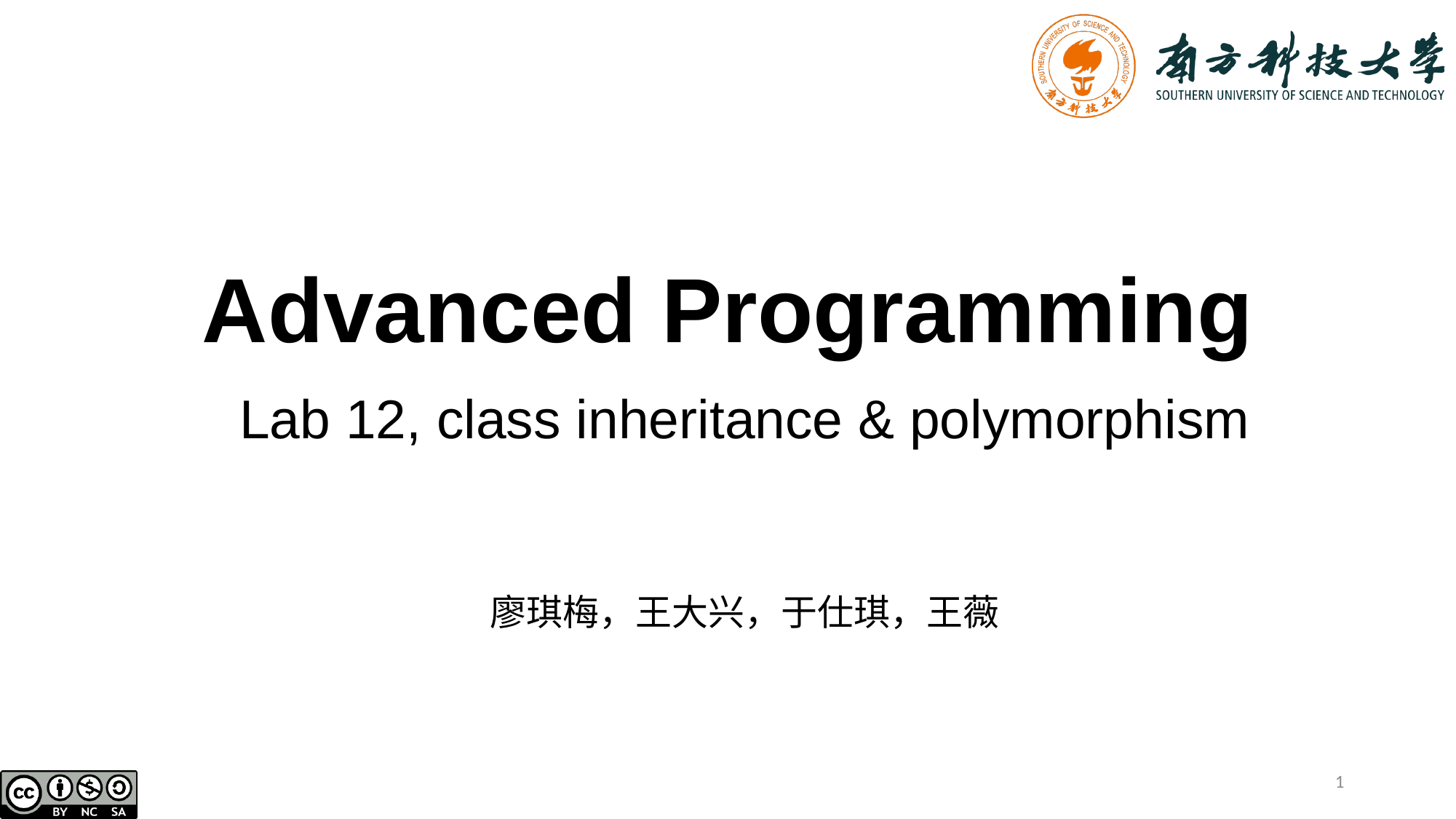

# Advanced Programming
Lab 12, class inheritance & polymorphism

廖琪梅，王大兴，于仕琪，王薇

1